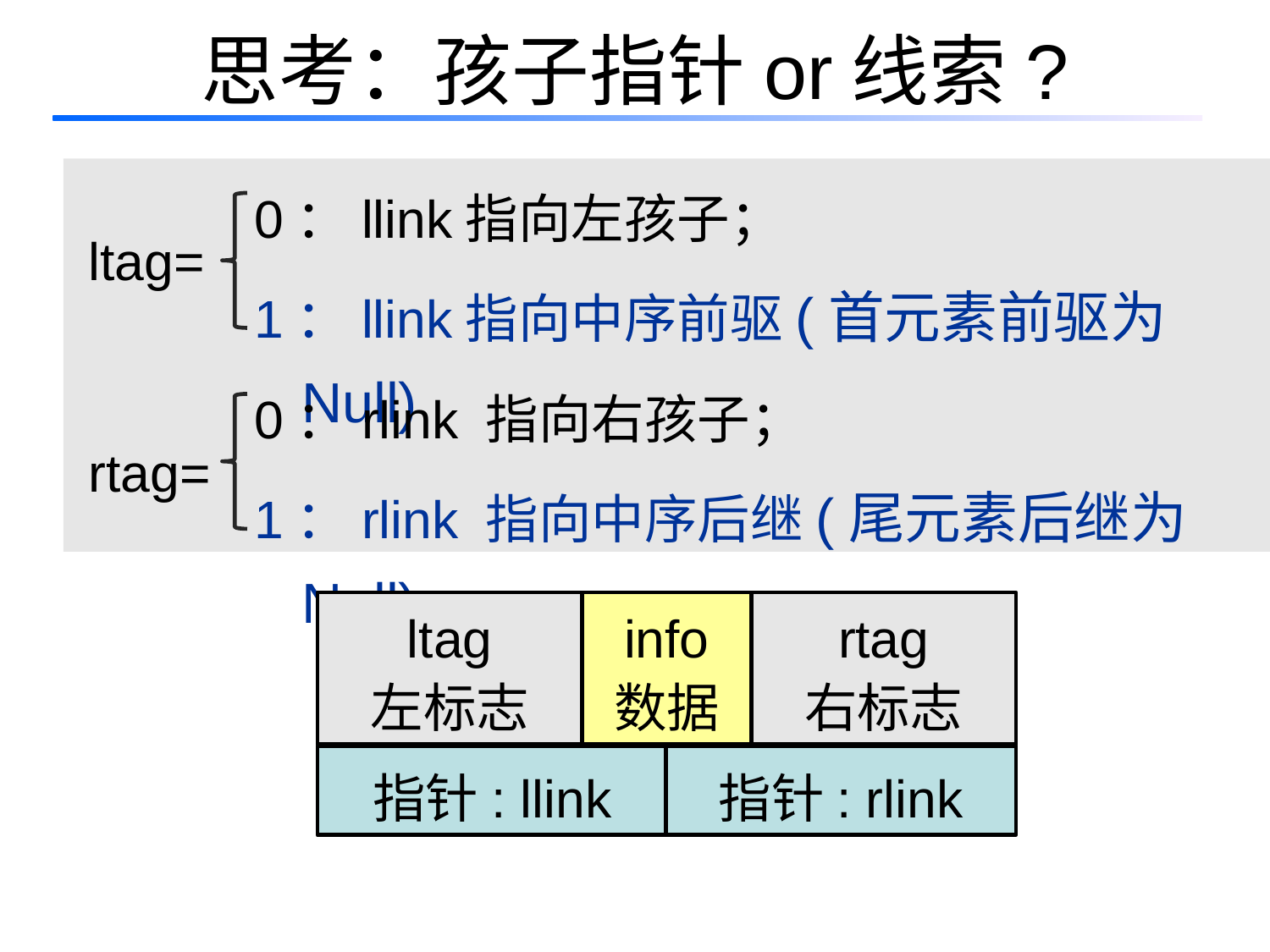

# 思考：孩子指针or线索?

0：llink指向左孩子；

 ltag=

1：llink指向中序前驱(首元素前驱为Null)
0：rlink 指向右孩子；

 rtag=

1：rlink 指向中序后继(尾元素后继为Null)
ltag
左标志
info
数据
rtag
右标志
指针: llink
指针: rlink